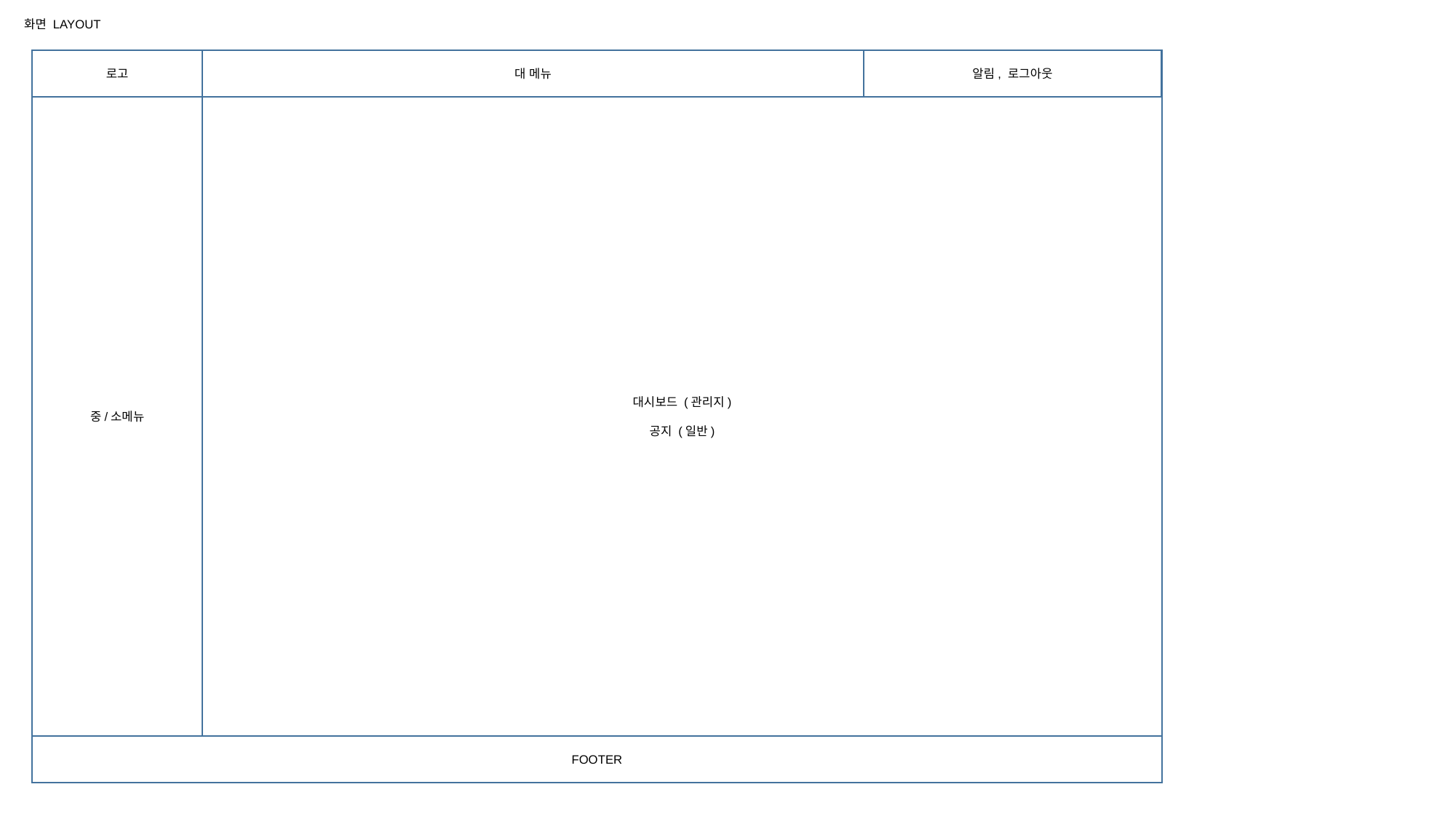

화면 LAYOUT
로고
대 메뉴
알림, 로그아웃
대시보드 (관리지)

공지 (일반)
중/소메뉴
FOOTER